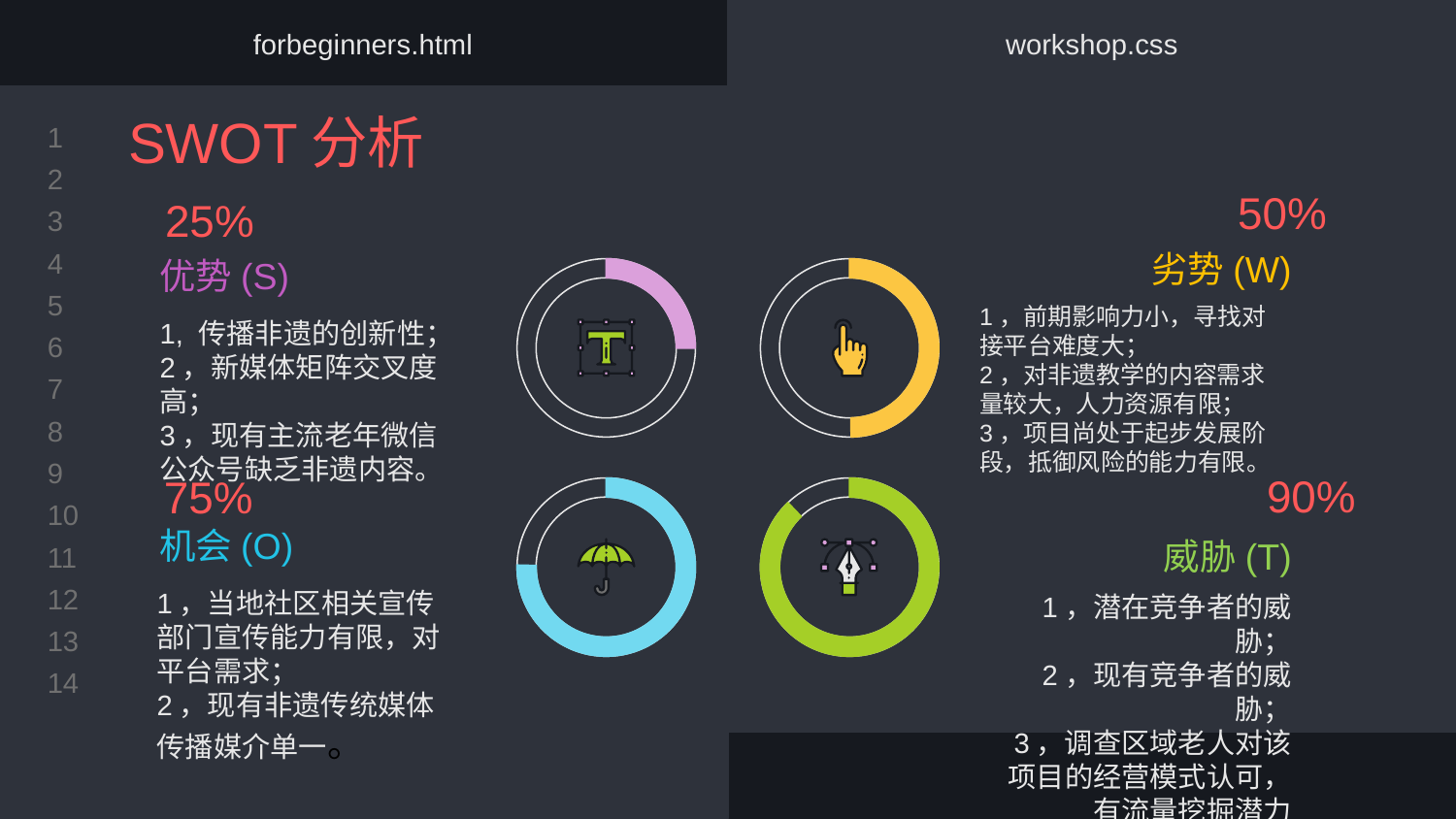

forbeginners.html
workshop.css
# SWOT分析
50%
25%
劣势(W)
优势(S)

1，前期影响力小，寻找对接平台难度大；
2，对非遗教学的内容需求量较大，人力资源有限；
3，项目尚处于起步发展阶段，抵御风险的能力有限。
1, 传播非遗的创新性；
2，新媒体矩阵交叉度高；
3，现有主流老年微信公众号缺乏非遗内容。

90%
75%

机会(O)
威胁(T)

1，当地社区相关宣传部门宣传能力有限，对平台需求；
2，现有非遗传统媒体传播媒介单一。
1，潜在竞争者的威胁；
2，现有竞争者的威胁；
3，调查区域老人对该项目的经营模式认可，有流量挖掘潜力